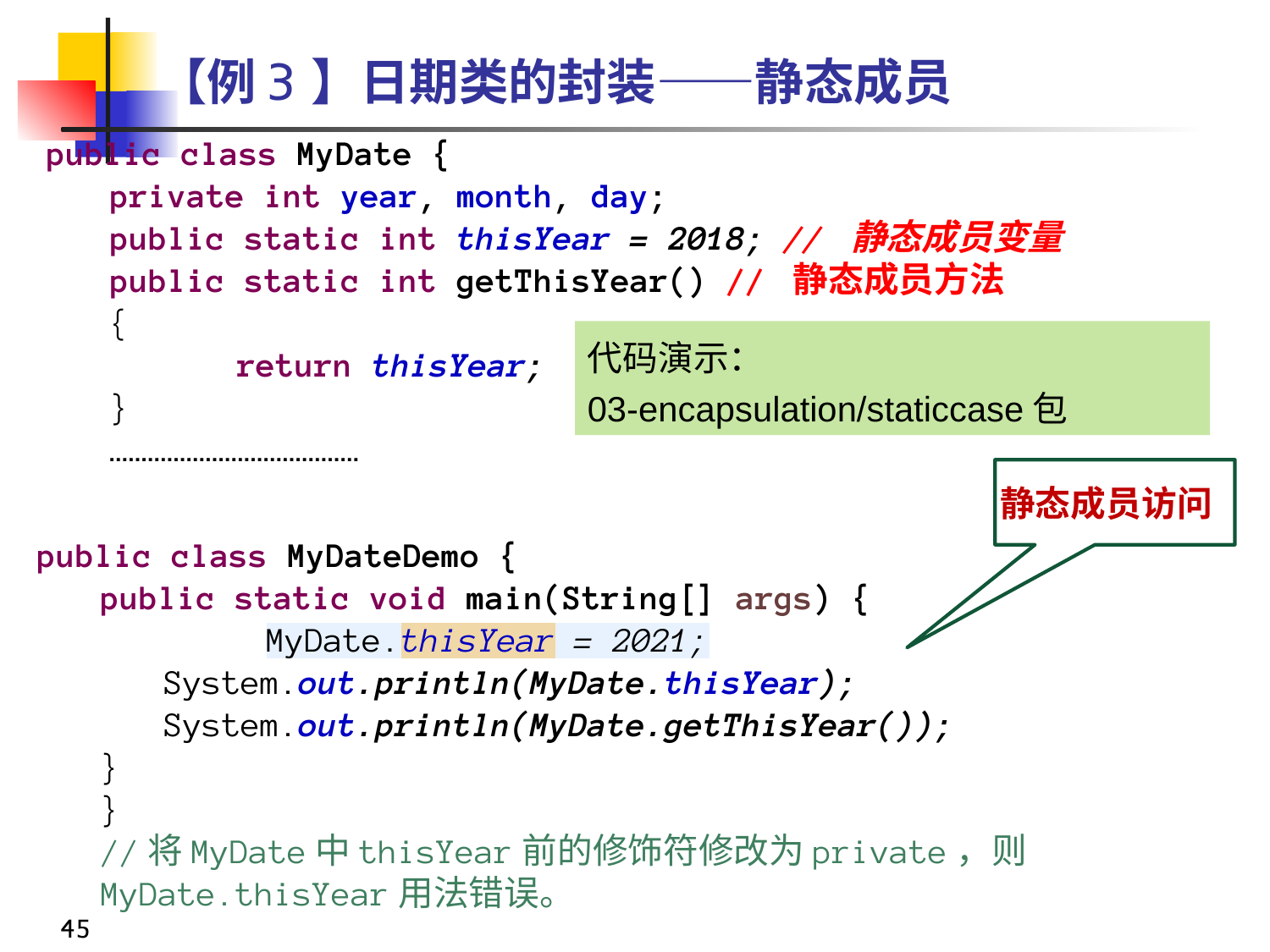

# 【例3】日期类的封装——静态成员
public class MyDate {
private int year, month, day;
public static int thisYear = 2018; // 静态成员变量
public static int getThisYear() // 静态成员方法
{
	return thisYear;
}
…………………………………
代码演示：
03-encapsulation/staticcase包
静态成员访问
public class MyDateDemo {
public static void main(String[] args) {
	  MyDate.thisYear = 2021;
System.out.println(MyDate.thisYear);
System.out.println(MyDate.getThisYear());
}
}
//将MyDate中thisYear前的修饰符修改为private，则MyDate.thisYear用法错误。
45